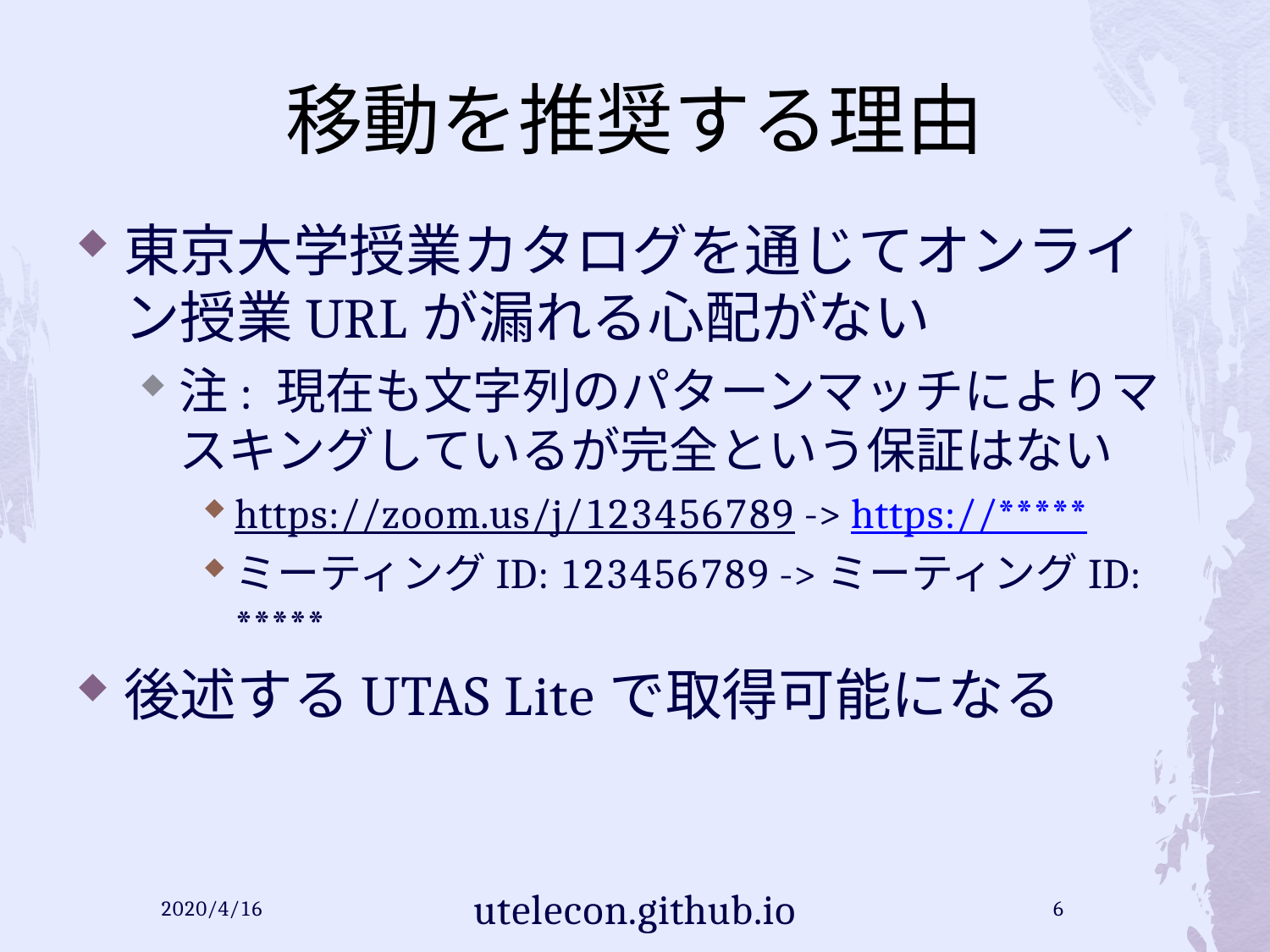

# 移動を推奨する理由
東京大学授業カタログを通じてオンライン授業URLが漏れる心配がない
注: 現在も文字列のパターンマッチによりマスキングしているが完全という保証はない
https://zoom.us/j/123456789 -> https://*****
ミーティングID: 123456789 ->ミーティングID: *****
後述するUTAS Liteで取得可能になる
2020/4/16
utelecon.github.io
6